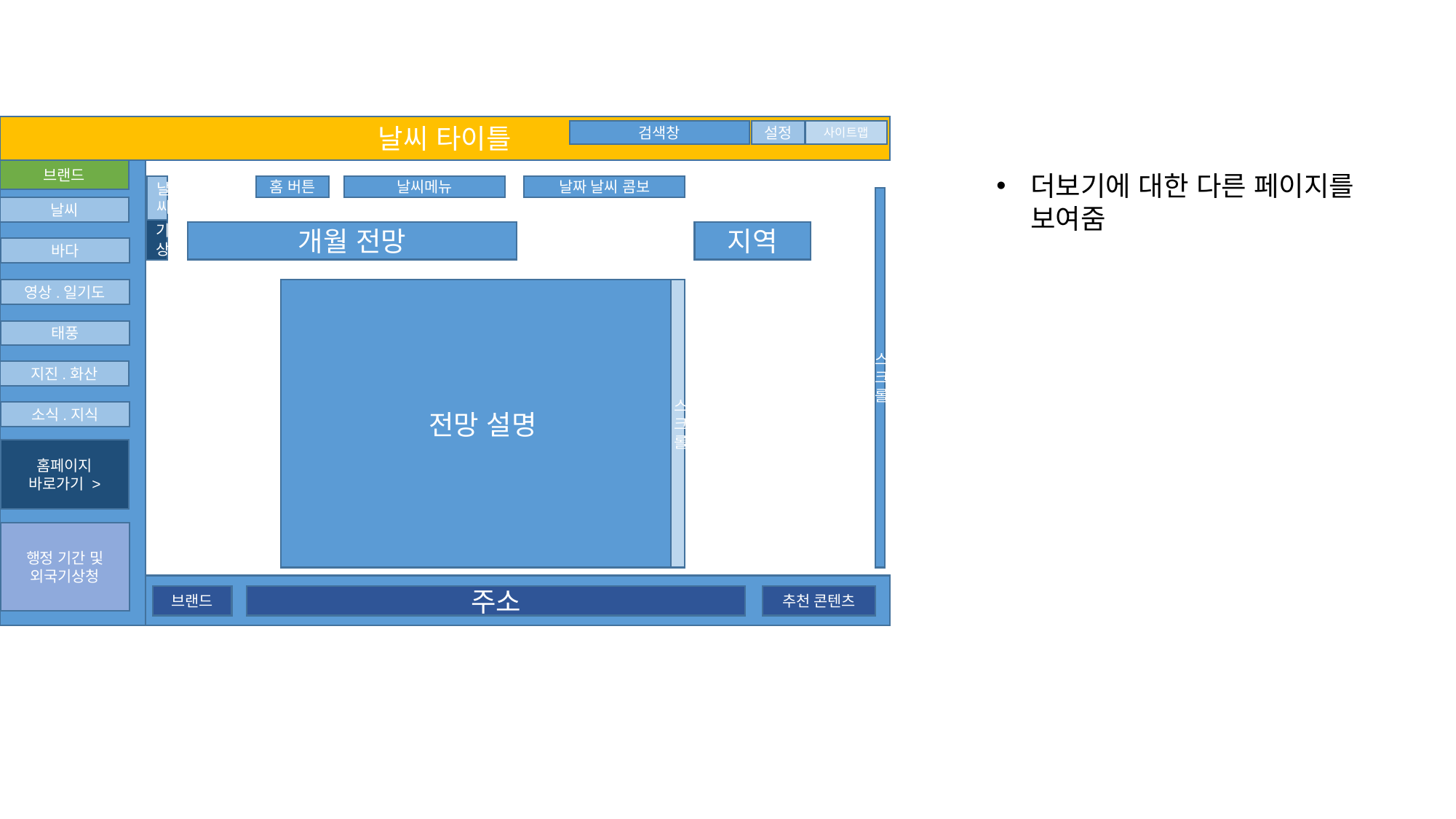

날씨 타이틀
브랜드

날씨
날씨
기상
바다
영상.일기도
태풍
지진.화산
소식.지식
홈페이지
바로가기 >
행정 기간 및
외국기상청
홈 버튼
날씨메뉴
날짜 날씨 콤보
스크롤

브랜드
주소
추천 콘텐츠
검색창
설정
사이트맵
더보기에 대한 다른 페이지를 보여줌
개월 전망
지역
전망 설명
스크롤